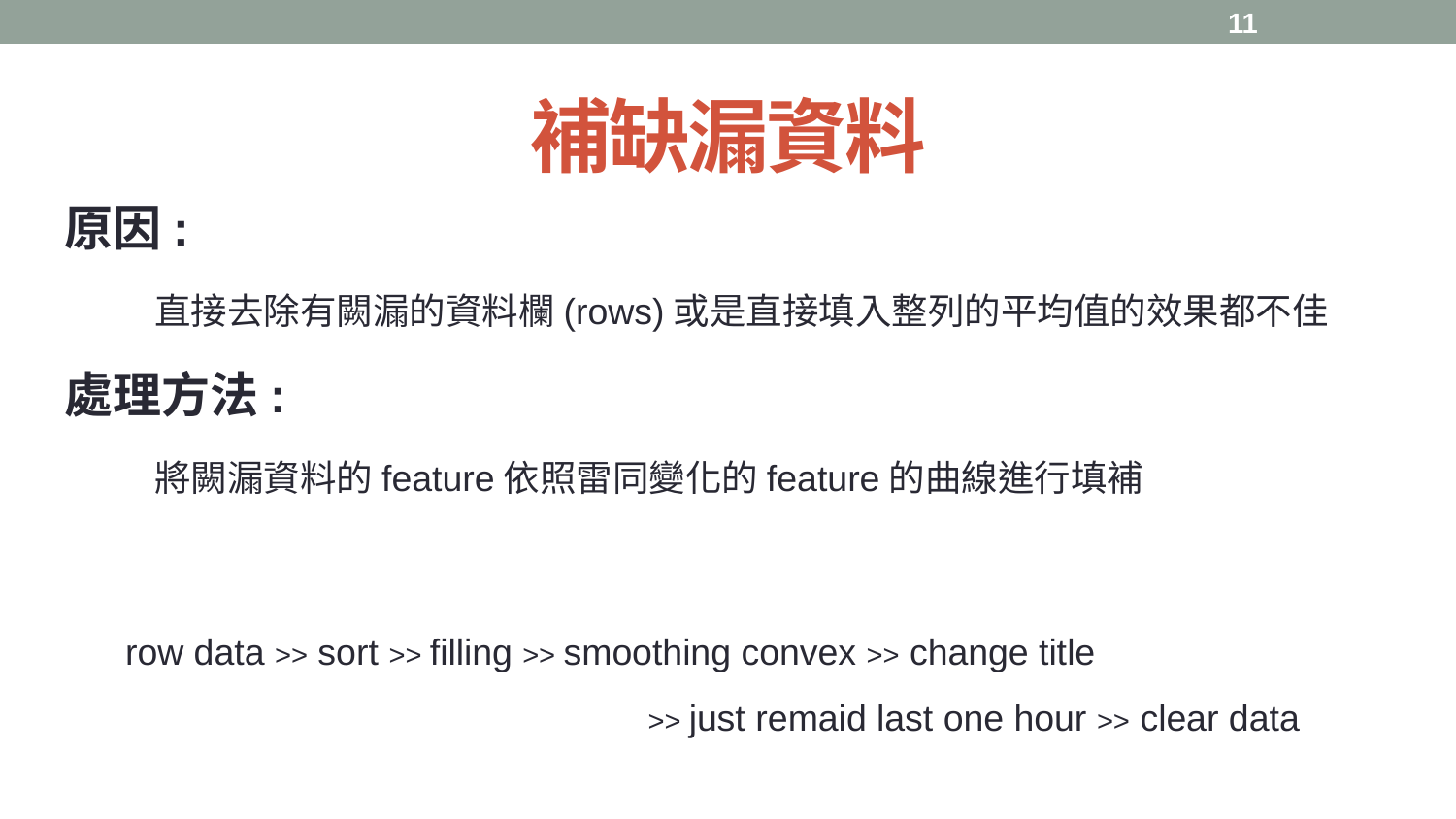

# 補缺漏資料
原因:
        直接去除有闕漏的資料欄(rows)或是直接填入整列的平均值的效果都不佳
處理方法:
        將闕漏資料的feature依照雷同變化的feature的曲線進行填補

      row data >> sort >> filling >> smoothing convex >> change title			                                           >> just remaid last one hour >> clear data

11